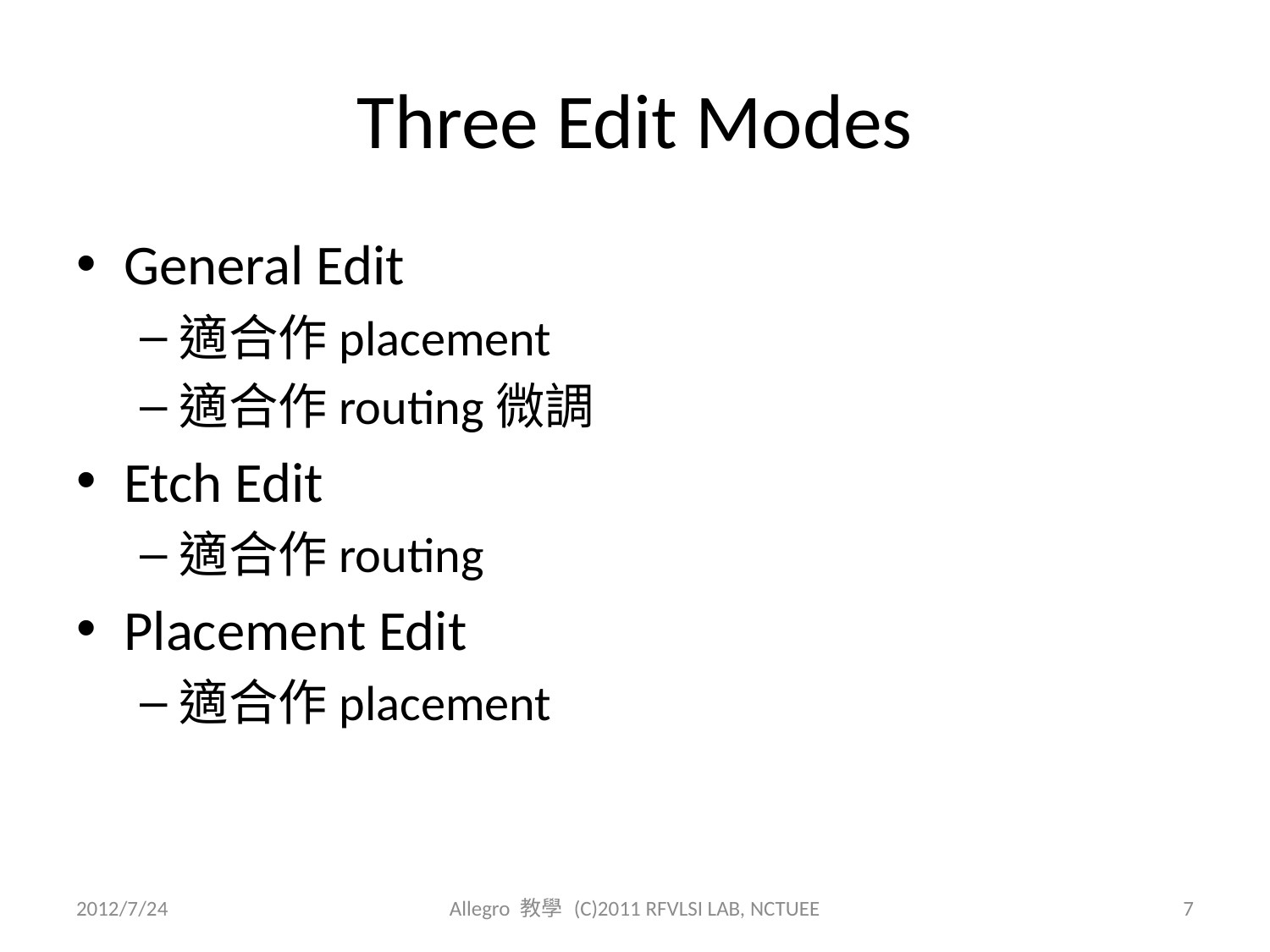

# Three Edit Modes
General Edit
適合作placement
適合作routing微調
Etch Edit
適合作routing
Placement Edit
適合作placement

2012/7/24
Allegro 教學 (C)2011 RFVLSI LAB, NCTUEE
7